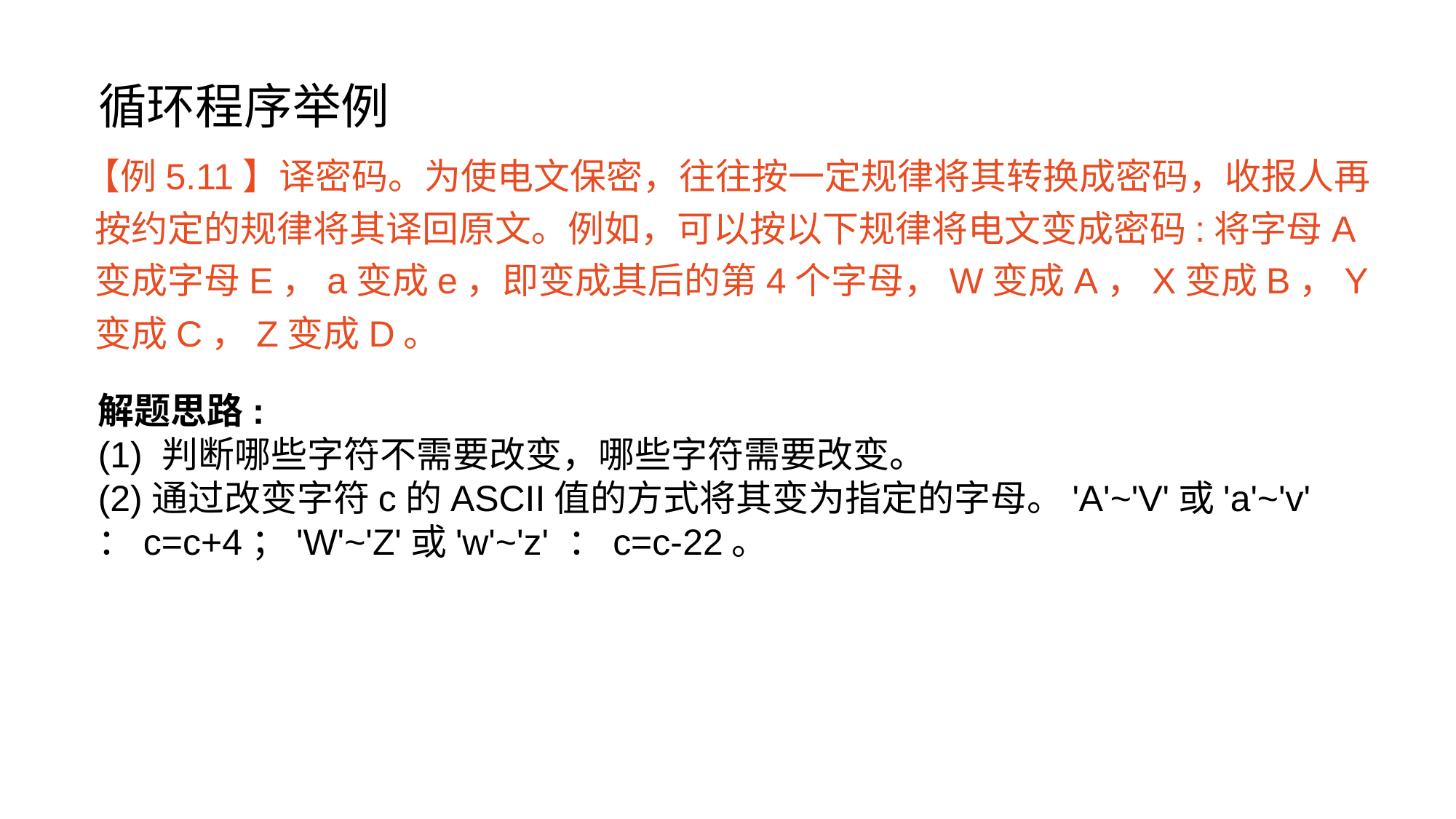

# 循环程序举例
【例5.11】译密码。为使电文保密，往往按一定规律将其转换成密码，收报人再按约定的规律将其译回原文。例如，可以按以下规律将电文变成密码:将字母A变成字母E，a变成e，即变成其后的第4个字母，W变成A，X变成B，Y变成C，Z变成D。
解题思路:
(1) 判断哪些字符不需要改变，哪些字符需要改变。
(2)通过改变字符c的ASCII值的方式将其变为指定的字母。'A'~'V'或'a'~'v' ：c=c+4；'W'~'Z'或'w'~'z' ：c=c-22。